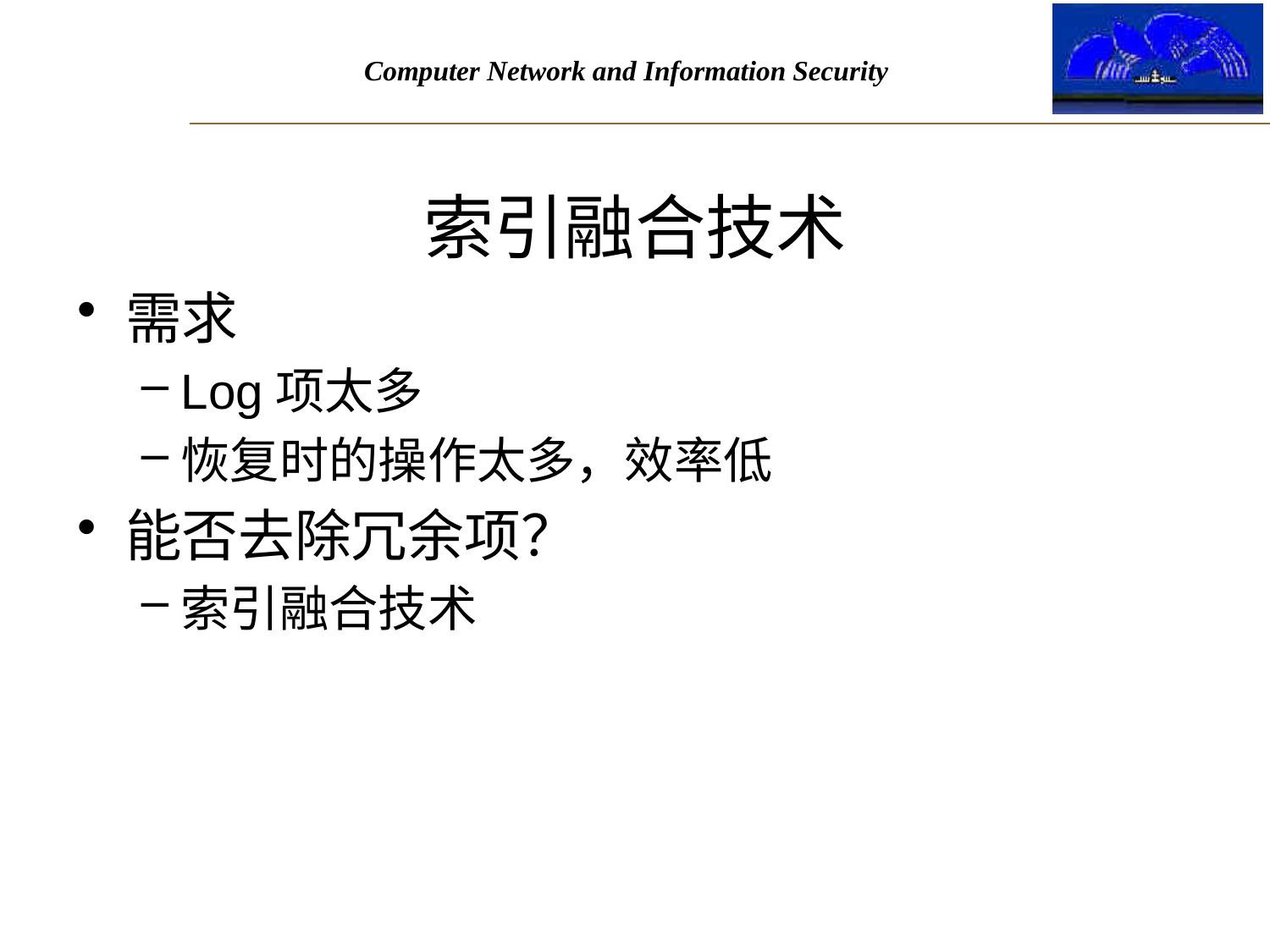

# 索引融合技术
需求
Log项太多
恢复时的操作太多，效率低
能否去除冗余项？
索引融合技术